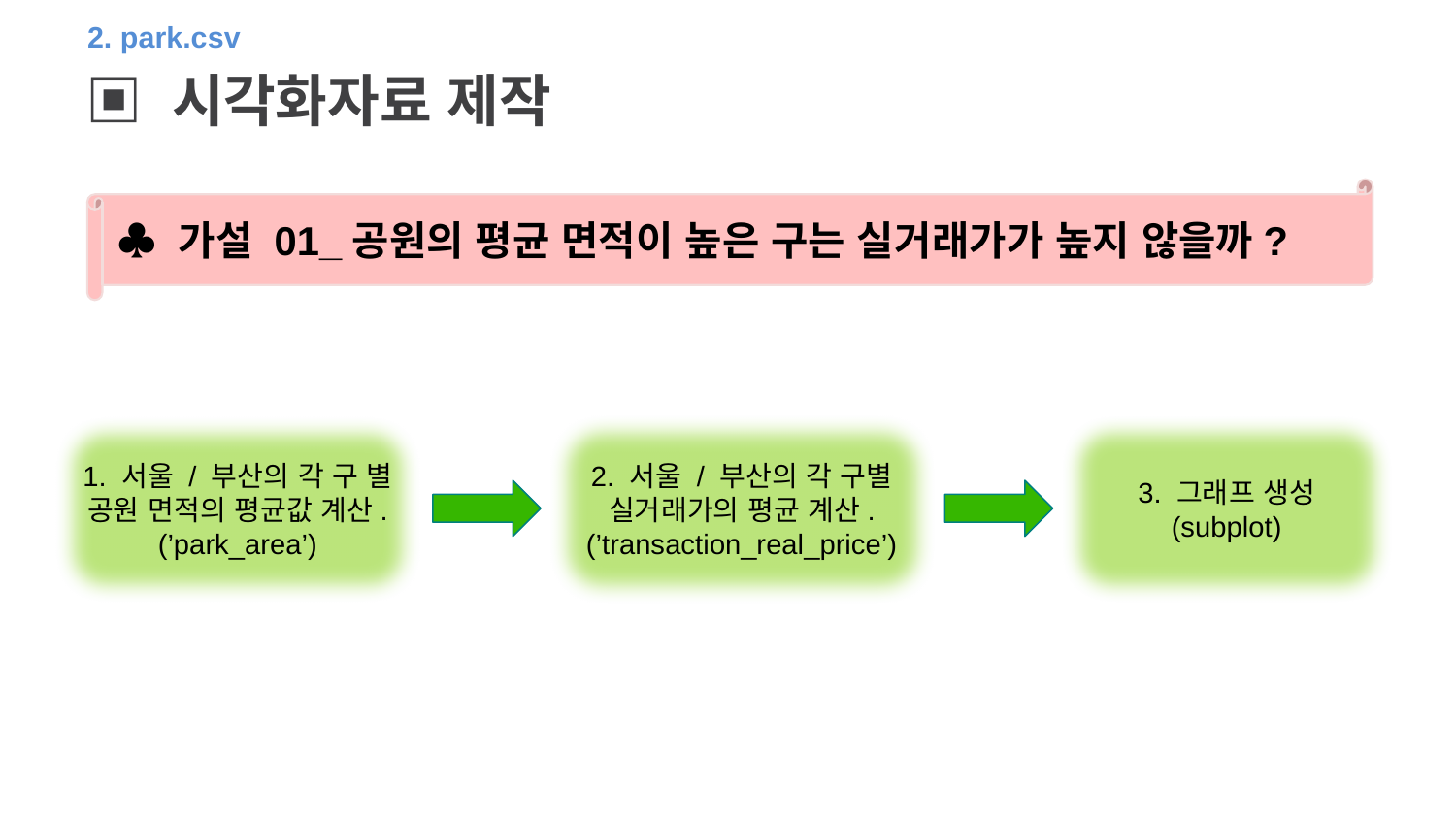

# 2. park.csv
▣ 시각화자료 제작
♣ 가설 01_공원의 평균 면적이 높은 구는 실거래가가 높지 않을까?
2. 서울 / 부산의 각 구별
실거래가의 평균 계산.
(’transaction_real_price’)
3. 그래프 생성
(subplot)
1. 서울 / 부산의 각 구 별
공원 면적의 평균값 계산.
(’park_area’)